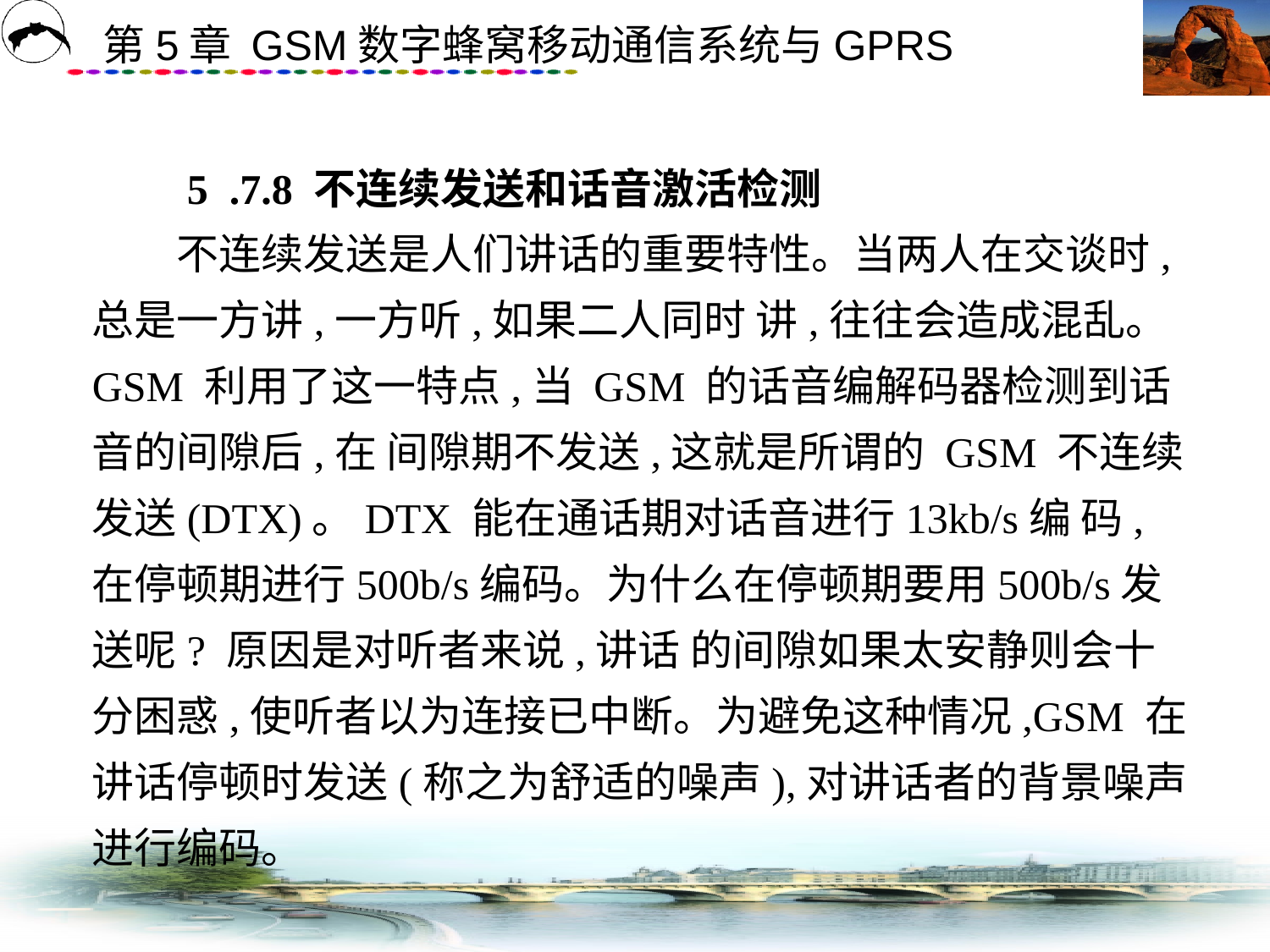

# 5  .7.8 不连续发送和话音激活检测 　　不连续发送是人们讲话的重要特性。当两人在交谈时,总是一方讲,一方听,如果二人同时 讲,往往会造成混乱。GSM 利用了这一特点,当 GSM 的话音编解码器检测到话音的间隙后,在 间隙期不发送,这就是所谓的 GSM 不连续发送(DTX)。DTX 能在通话期对话音进行13kb/s编 码,在停顿期进行500b/s编码。为什么在停顿期要用500b/s发送呢? 原因是对听者来说,讲话 的间隙如果太安静则会十分困惑,使听者以为连接已中断。为避免这种情况,GSM 在讲话停顿时发送(称之为舒适的噪声),对讲话者的背景噪声进行编码。